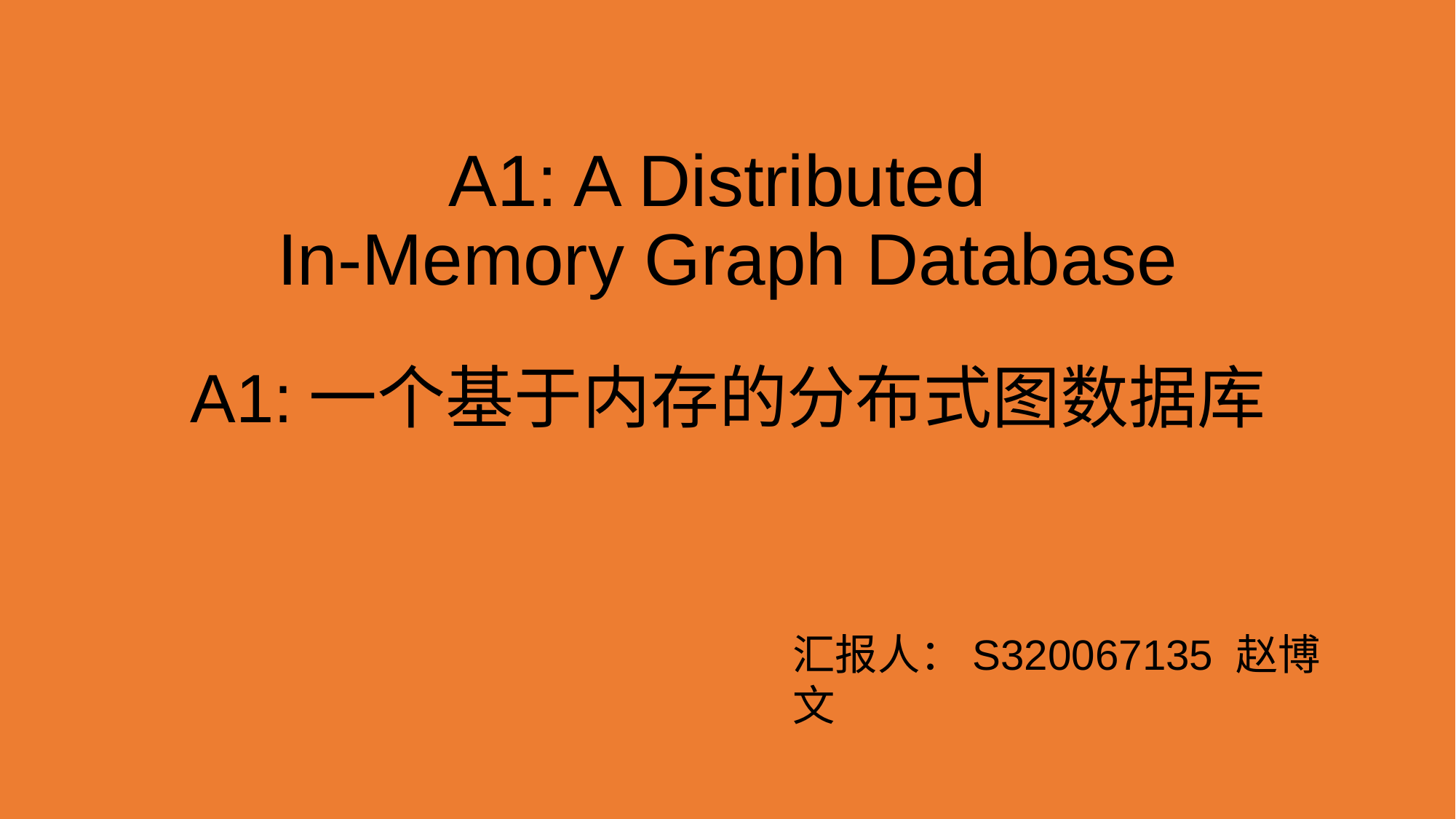

# A1: A Distributed In-Memory Graph Database
A1:一个基于内存的分布式图数据库
汇报人：S320067135 赵博文